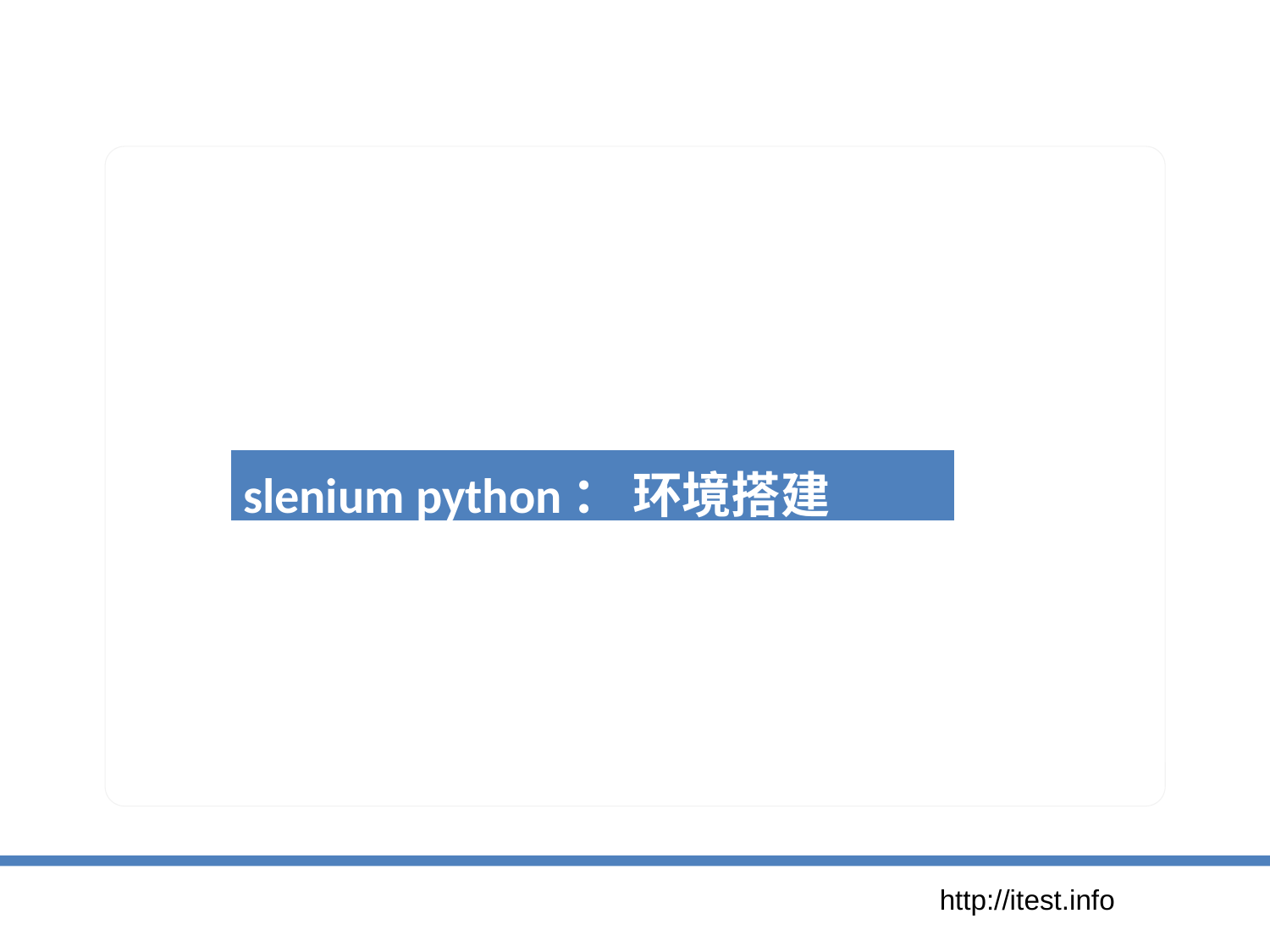

| slenium python： 环境搭建 |
| --- |

http://itest.info